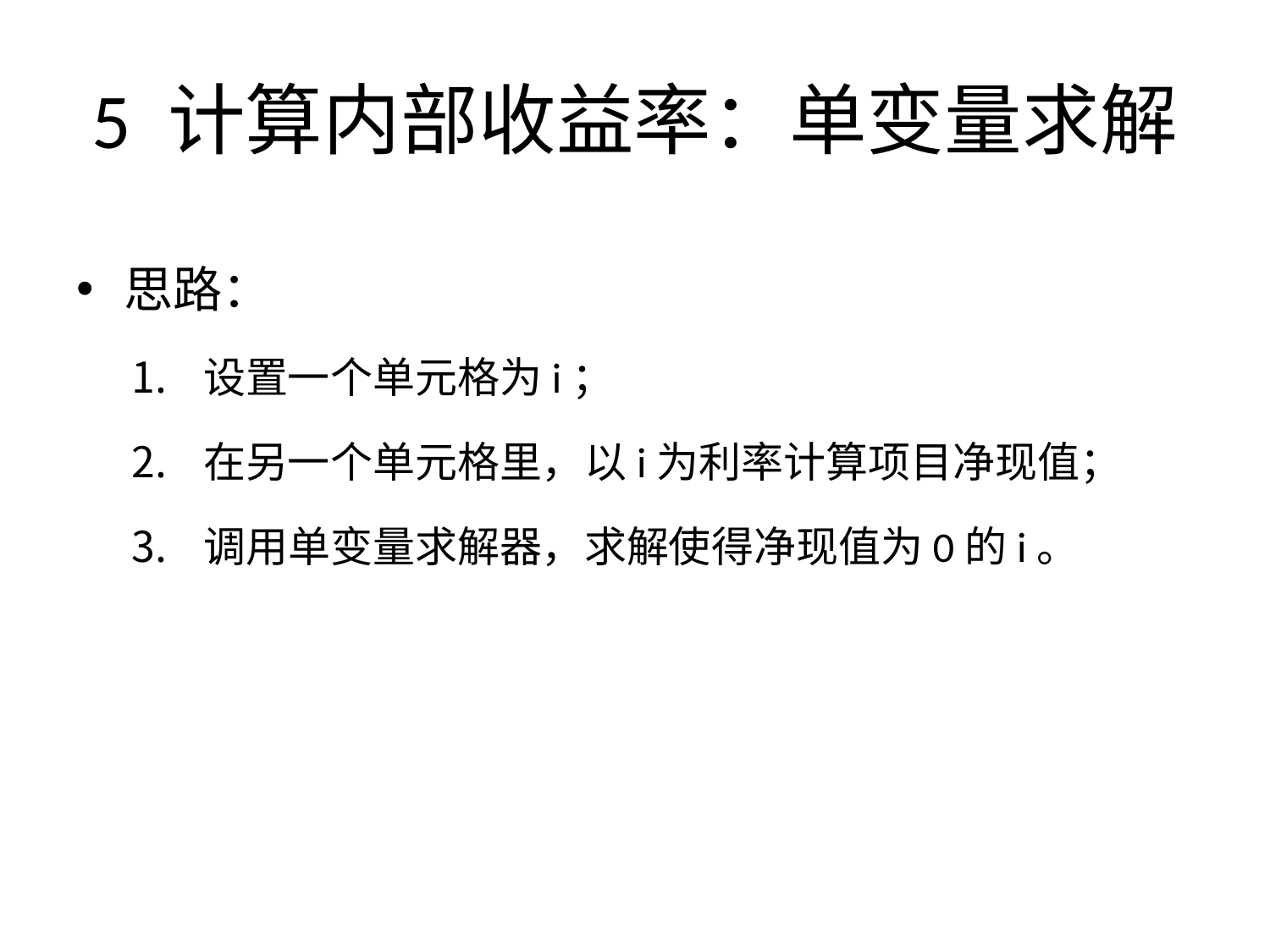

# 5 计算内部收益率：单变量求解
思路：
设置一个单元格为i；
在另一个单元格里，以i为利率计算项目净现值；
调用单变量求解器，求解使得净现值为0的i。